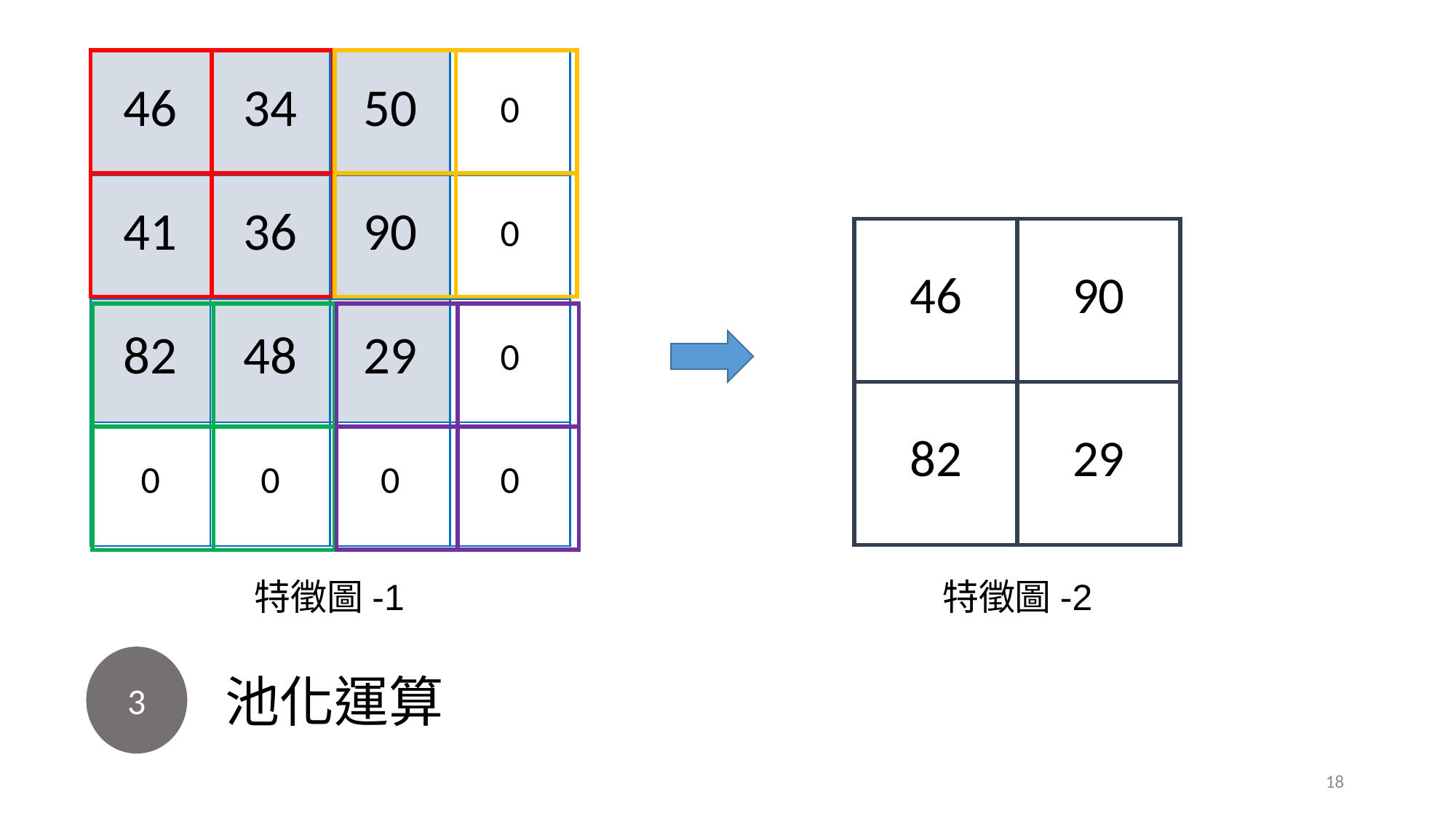

|  |  |
| --- | --- |
|  |  |
|  |  |
| --- | --- |
|  |  |
| 46 | 34 | 50 | 0 |
| --- | --- | --- | --- |
| 41 | 36 | 90 | 0 |
| 82 | 48 | 29 | 0 |
| 0 | 0 | 0 | 0 |
| 46 | 90 |
| --- | --- |
| 82 | 29 |
|  |  |
| --- | --- |
|  |  |
|  |  |
| --- | --- |
|  |  |

特徵圖-2
特徵圖-1
3
池化運算
18